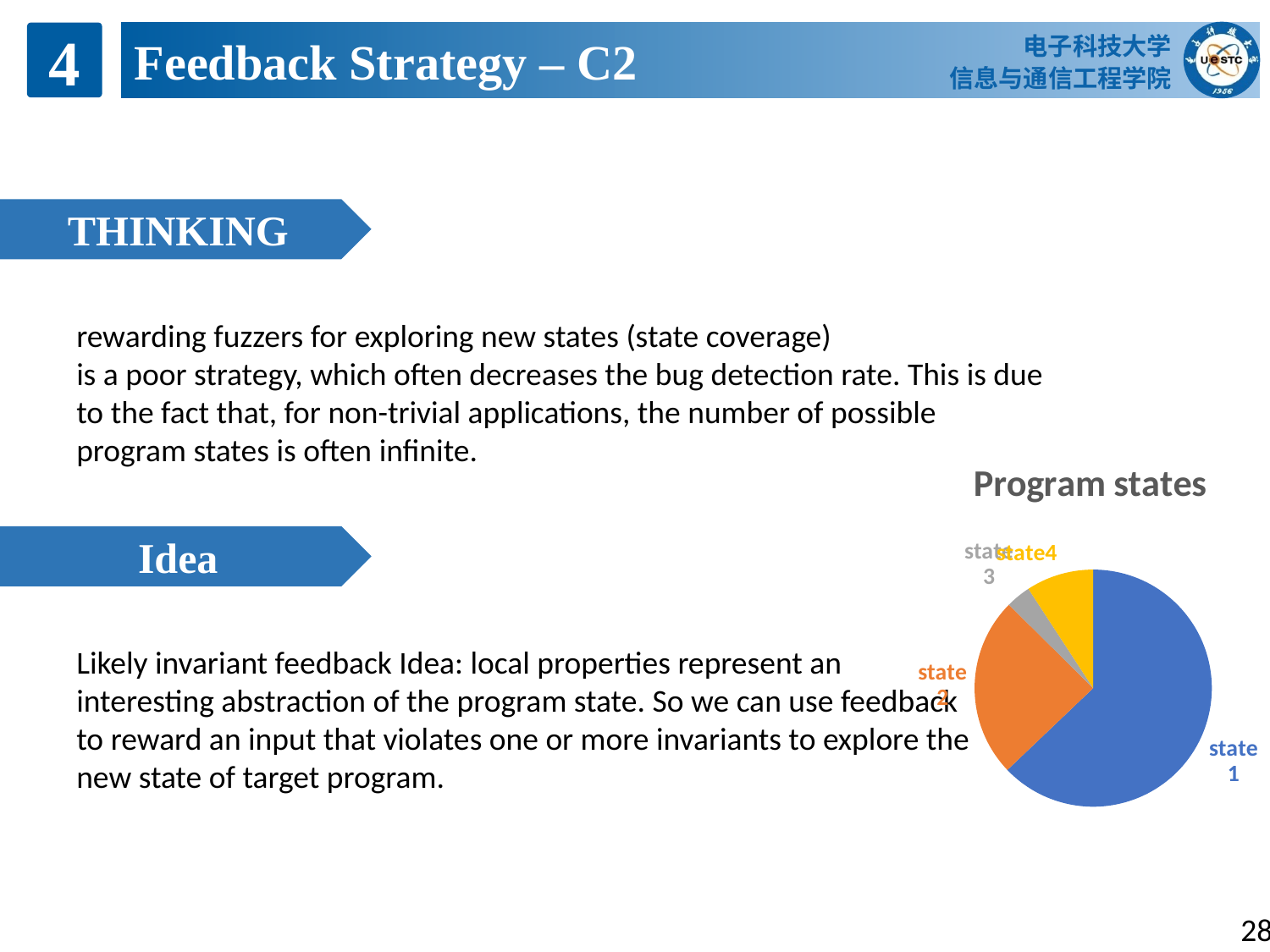

电子科技大学
信息与通信工程学院

4
Feedback Strategy – C2
THINKING
rewarding fuzzers for exploring new states (state coverage)
is a poor strategy, which often decreases the bug detection rate. This is due to the fact that, for non-trivial applications, the number of possible program states is often infinite.

### Chart: Program states

| Category | 销售额 |
|---|---|
| state1 | 8.2 |
| state2 | 3.2 |
| state3 | 0.44 |
| state4 | 1.2 |
Idea
Likely invariant feedback Idea: local properties represent an interesting abstraction of the program state. So we can use feedback to reward an input that violates one or more invariants to explore the new state of target program.
28